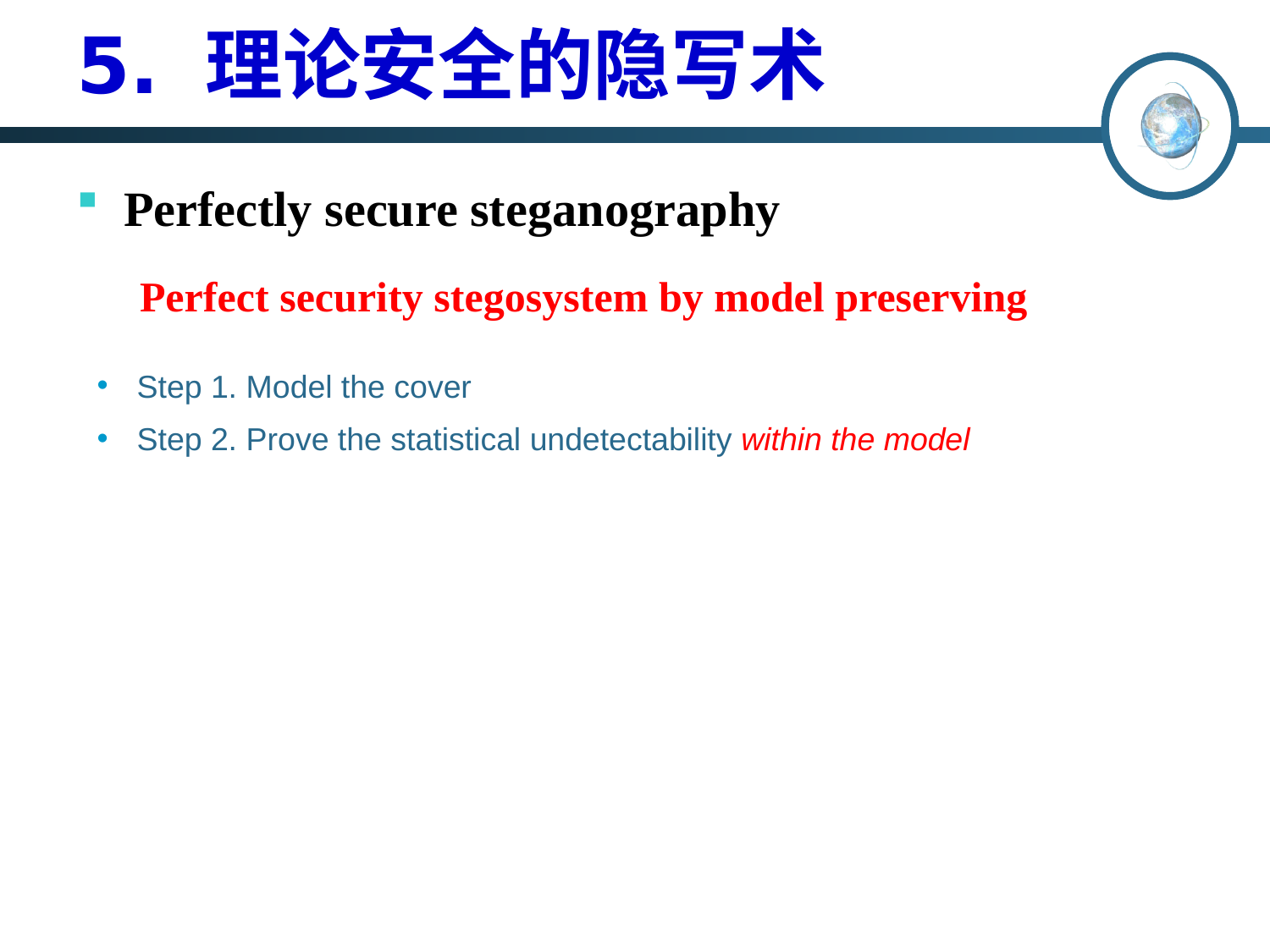

# 5. 理论安全的隐写术
Perfectly secure steganography
Perfect security stegosystem by model preserving
Step 1. Model the cover
Step 2. Prove the statistical undetectability within the model